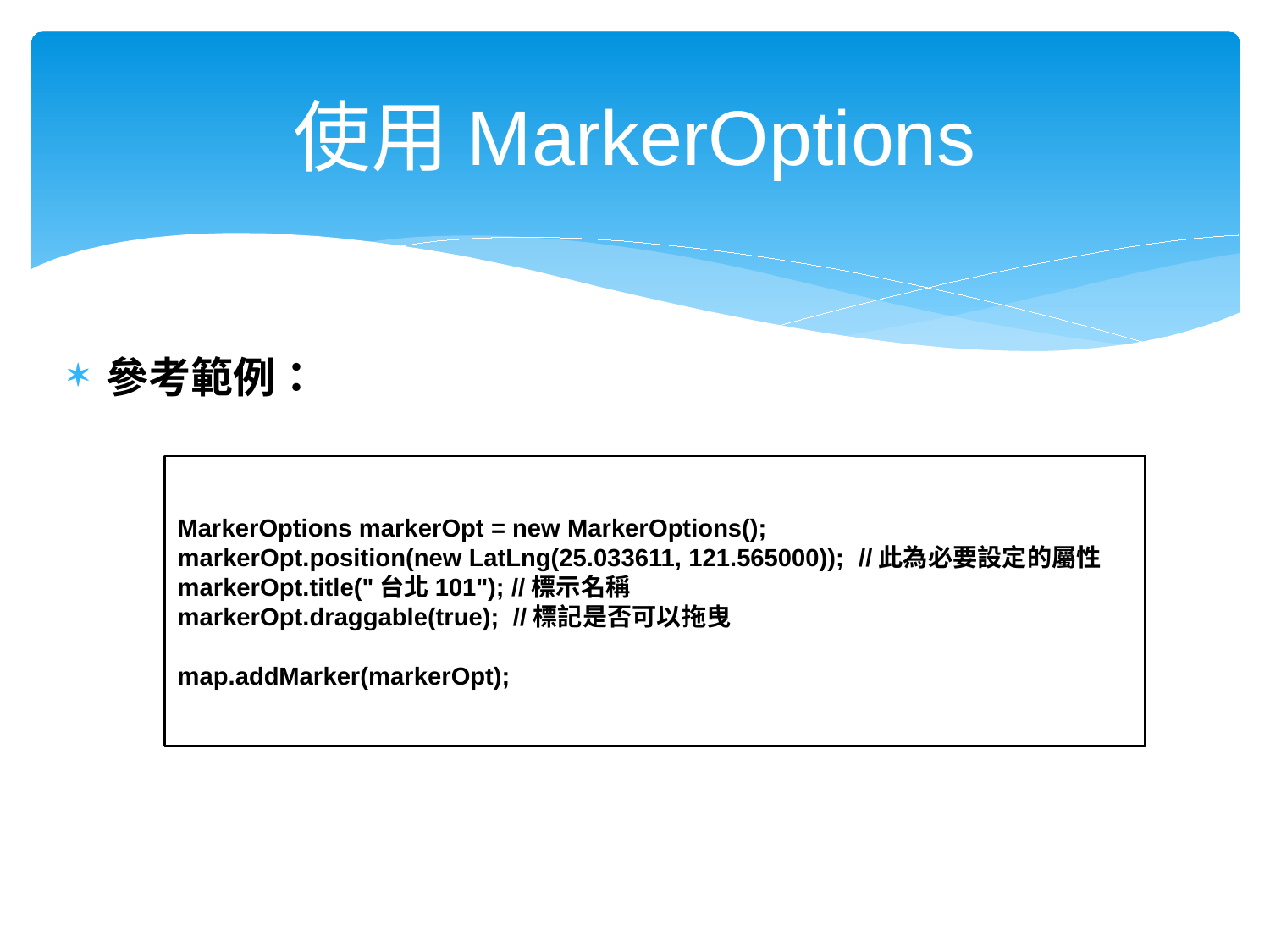

# 使用MarkerOptions
參考範例：
MarkerOptions markerOpt = new MarkerOptions();
markerOpt.position(new LatLng(25.033611, 121.565000));  //此為必要設定的屬性
markerOpt.title("台北101"); //標示名稱
markerOpt.draggable(true);  //標記是否可以拖曳

map.addMarker(markerOpt);